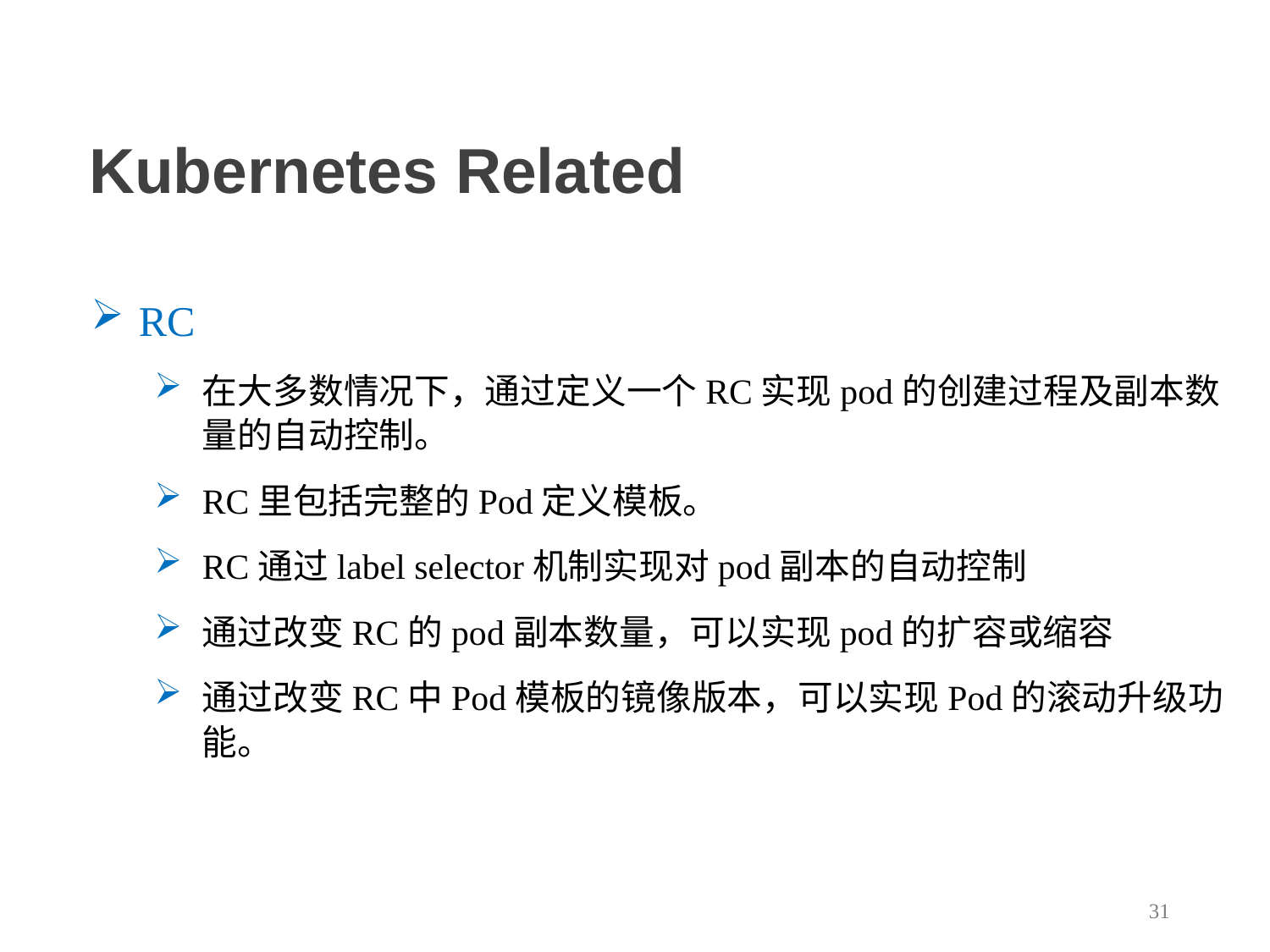

Kubernetes Related
RC
在大多数情况下，通过定义一个RC实现pod的创建过程及副本数量的自动控制。
RC里包括完整的Pod定义模板。
RC通过label selector机制实现对pod副本的自动控制
通过改变RC的pod副本数量，可以实现pod的扩容或缩容
通过改变RC中Pod模板的镜像版本，可以实现Pod的滚动升级功能。
31